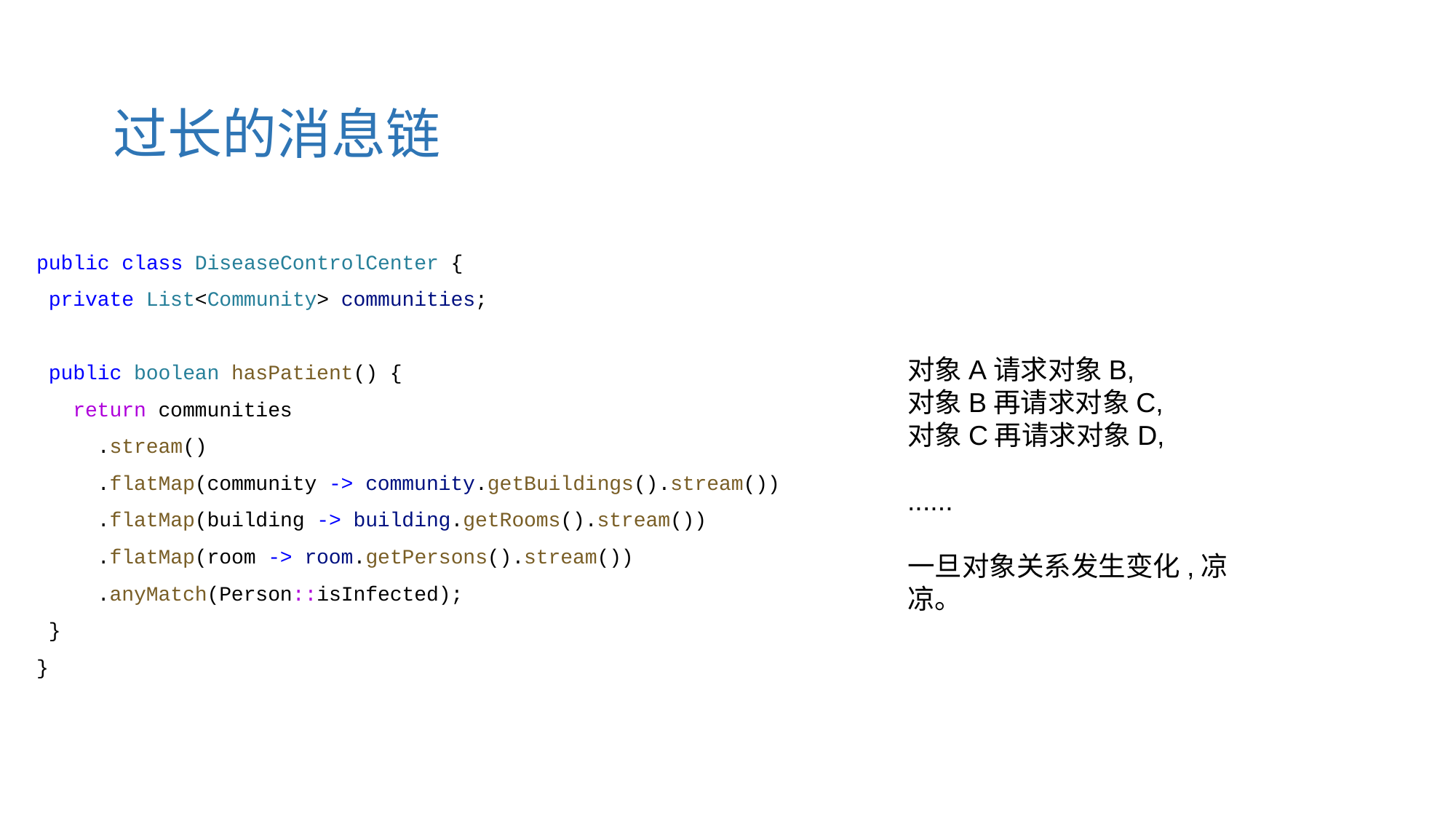

过长的消息链
public class DiseaseControlCenter {
 private List<Community> communities;

 public boolean hasPatient() {
   return communities
     .stream()
     .flatMap(community -> community.getBuildings().stream())
     .flatMap(building -> building.getRooms().stream())
     .flatMap(room -> room.getPersons().stream())
     .anyMatch(Person::isInfected);
 }
}
对象A请求对象B,
对象B再请求对象C,
对象C再请求对象D,

......

一旦对象关系发生变化,凉凉。